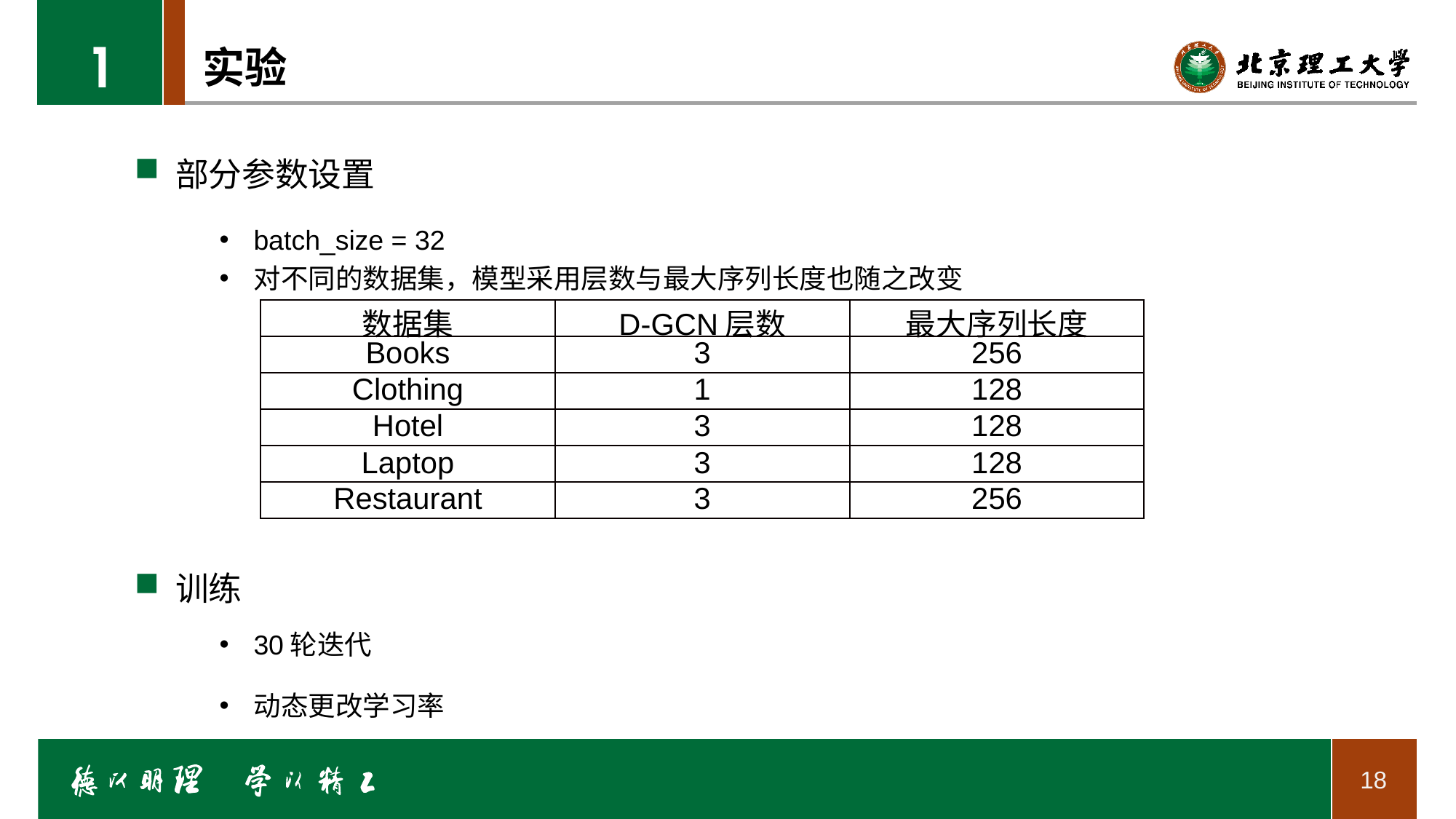

1
# 实验
部分参数设置
batch_size = 32
对不同的数据集，模型采用层数与最大序列长度也随之改变
| 数据集 | D-GCN层数 | 最大序列长度 |
| --- | --- | --- |
| Books | 3 | 256 |
| Clothing | 1 | 128 |
| Hotel | 3 | 128 |
| Laptop | 3 | 128 |
| Restaurant | 3 | 256 |
训练
30轮迭代
动态更改学习率